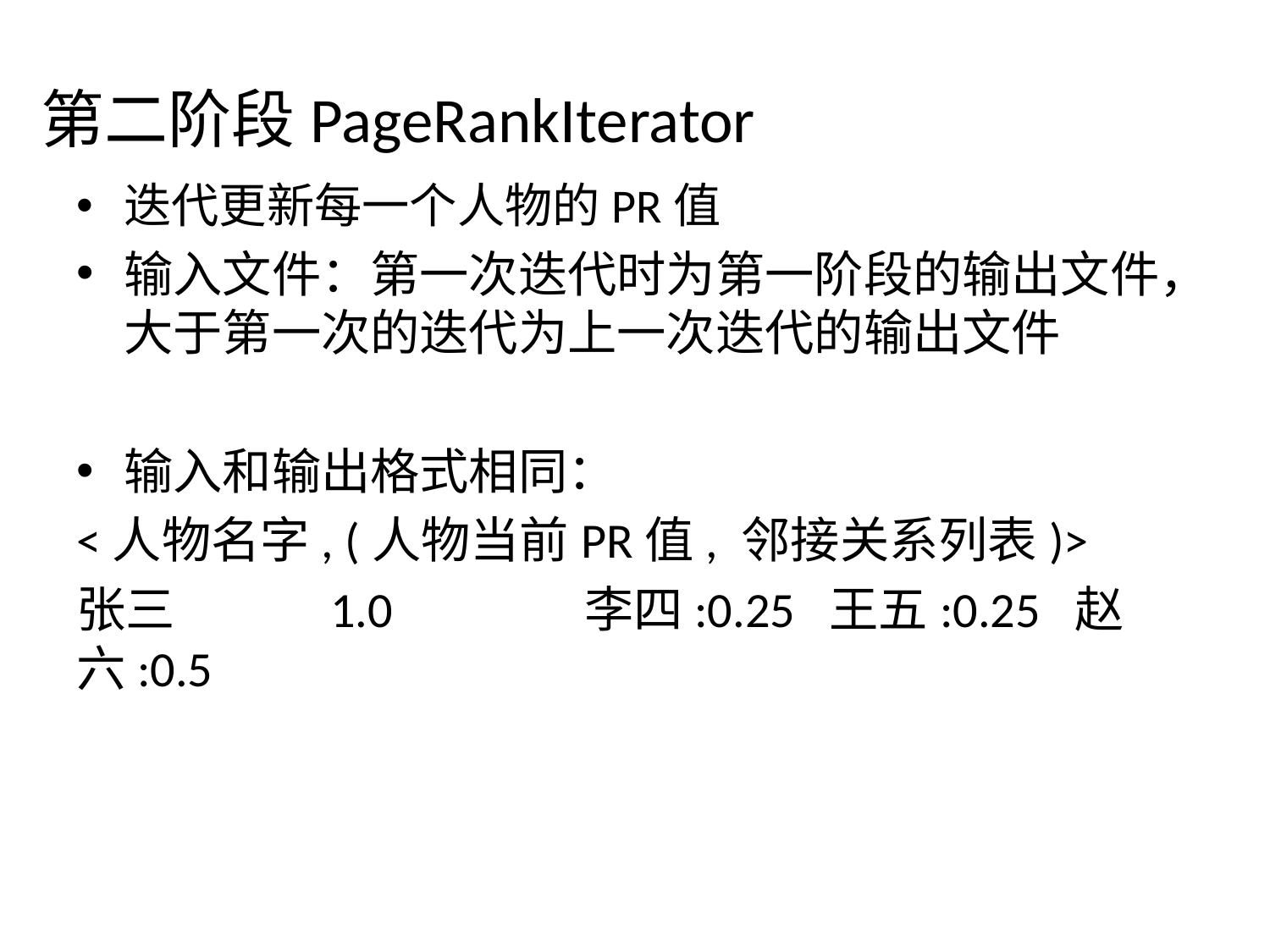

# 第二阶段PageRankIterator
迭代更新每一个人物的PR值
输入文件：第一次迭代时为第一阶段的输出文件，大于第一次的迭代为上一次迭代的输出文件

输入和输出格式相同：
<人物名字, (人物当前PR值, 邻接关系列表)>
张三		1.0		李四:0.25  王五:0.25  赵六:0.5